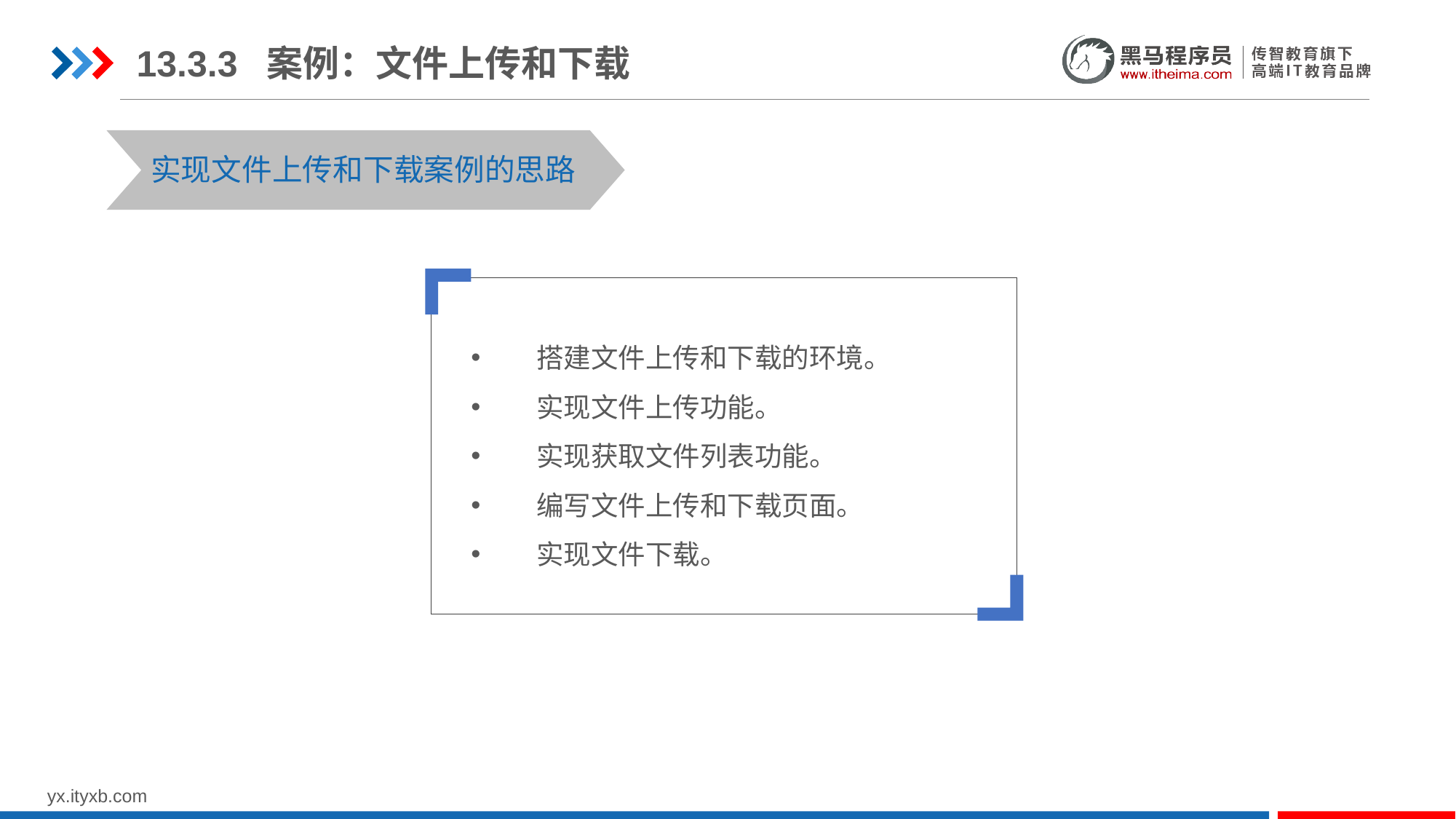

13.3.3  案例：文件上传和下载

实现文件上传和下载案例的思路

    搭建文件上传和下载的环境。
    实现文件上传功能。
    实现获取文件列表功能。
    编写文件上传和下载页面。
    实现文件下载。